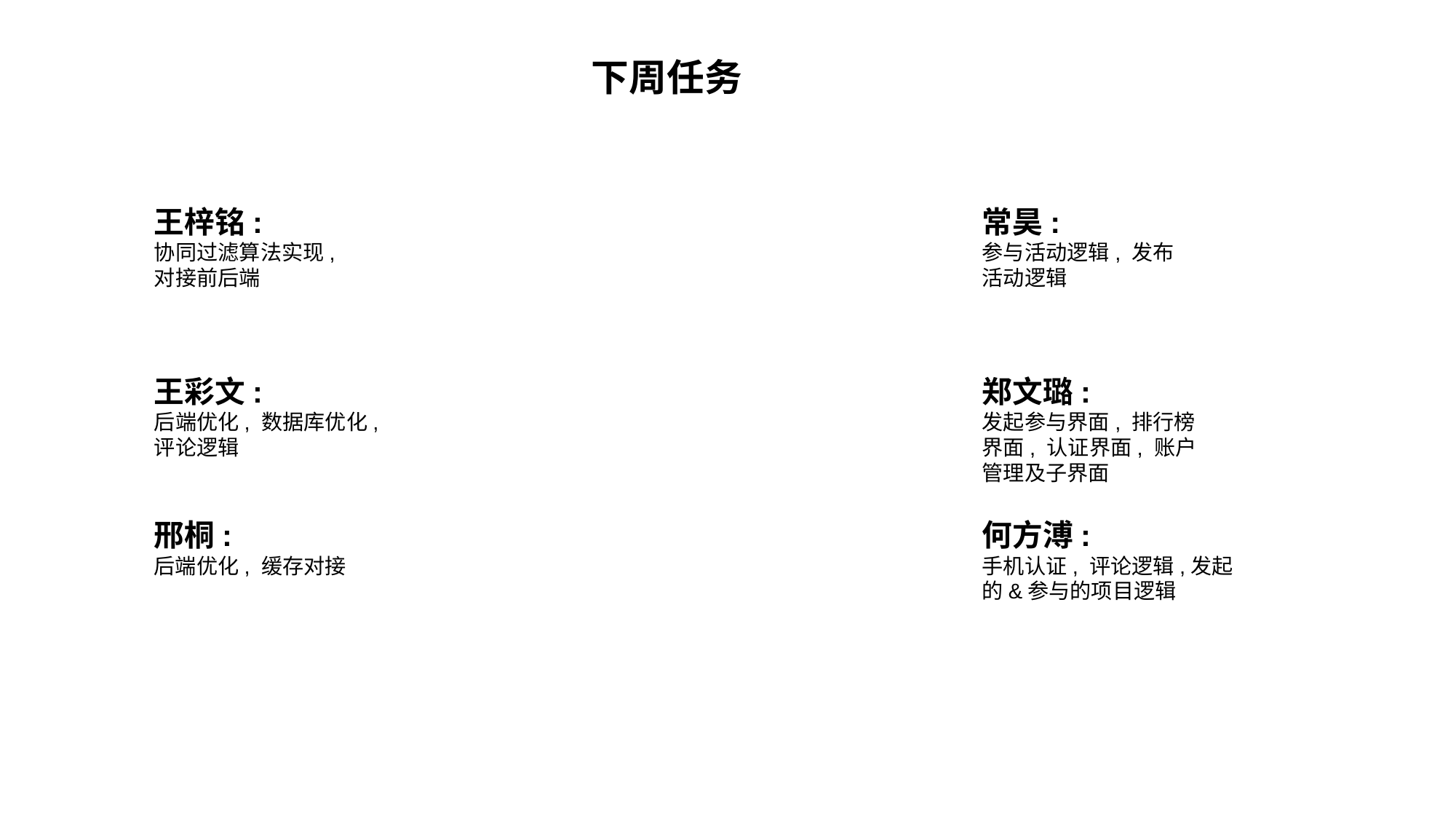

下周任务
王梓铭:
协同过滤算法实现, 对接前后端
常昊:
参与活动逻辑, 发布活动逻辑
王彩文:
后端优化, 数据库优化,评论逻辑
郑文璐:
发起参与界面, 排行榜界面, 认证界面, 账户管理及子界面

邢桐:
后端优化, 缓存对接
何方溥:
手机认证, 评论逻辑,发起的&参与的项目逻辑